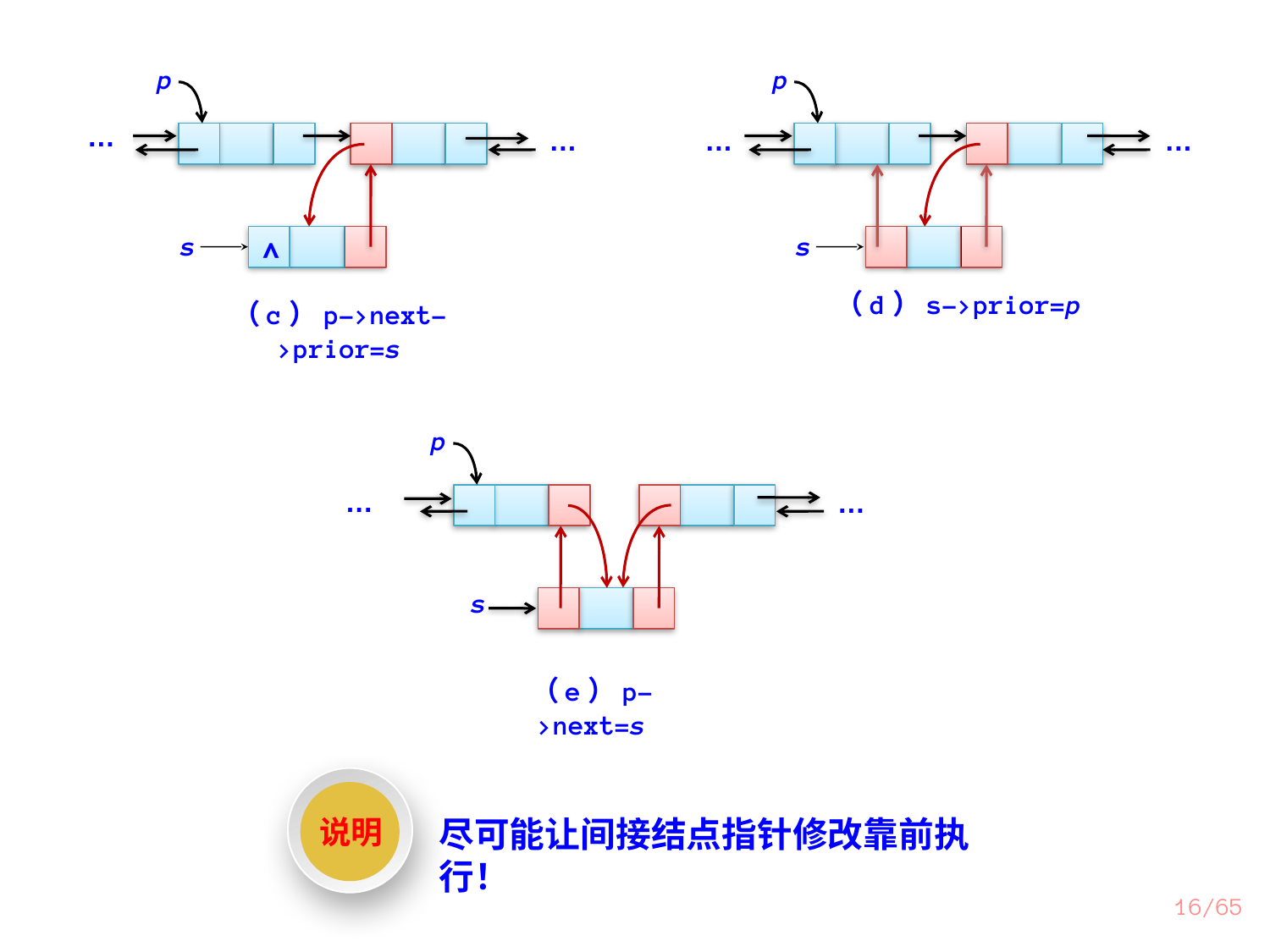

p

…

…

∧

s

（c）p->next->prior=s

p

…

…

s

（d）s->prior=p

p

…

…

s

（e）p->next=s

说明
尽可能让间接结点指针修改靠前执行！
16/65